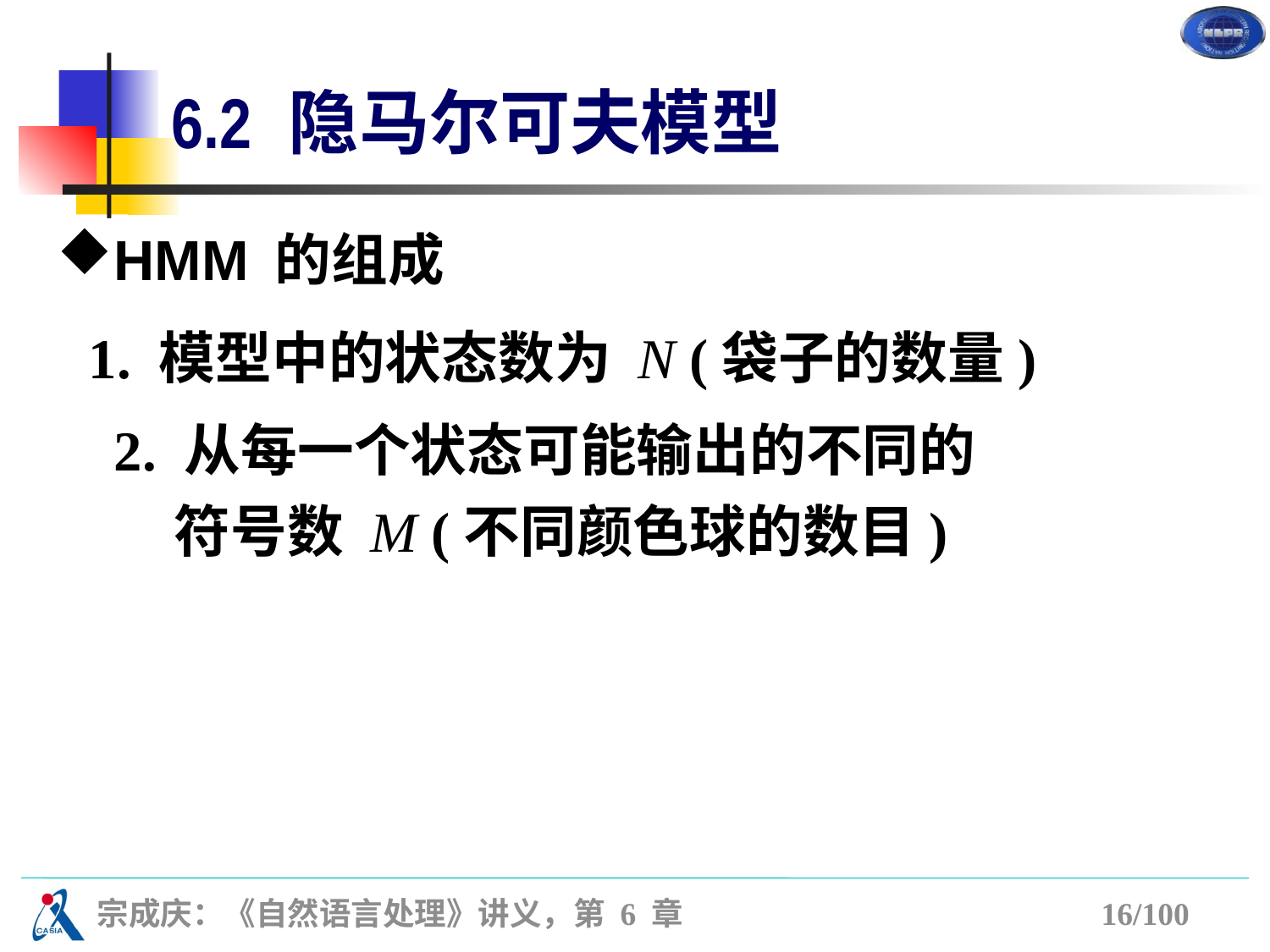

# 6.2 隐马尔可夫模型
HMM 的组成
  1. 模型中的状态数为 N (袋子的数量)
    2. 从每一个状态可能输出的不同的
        符号数 M (不同颜色球的数目)